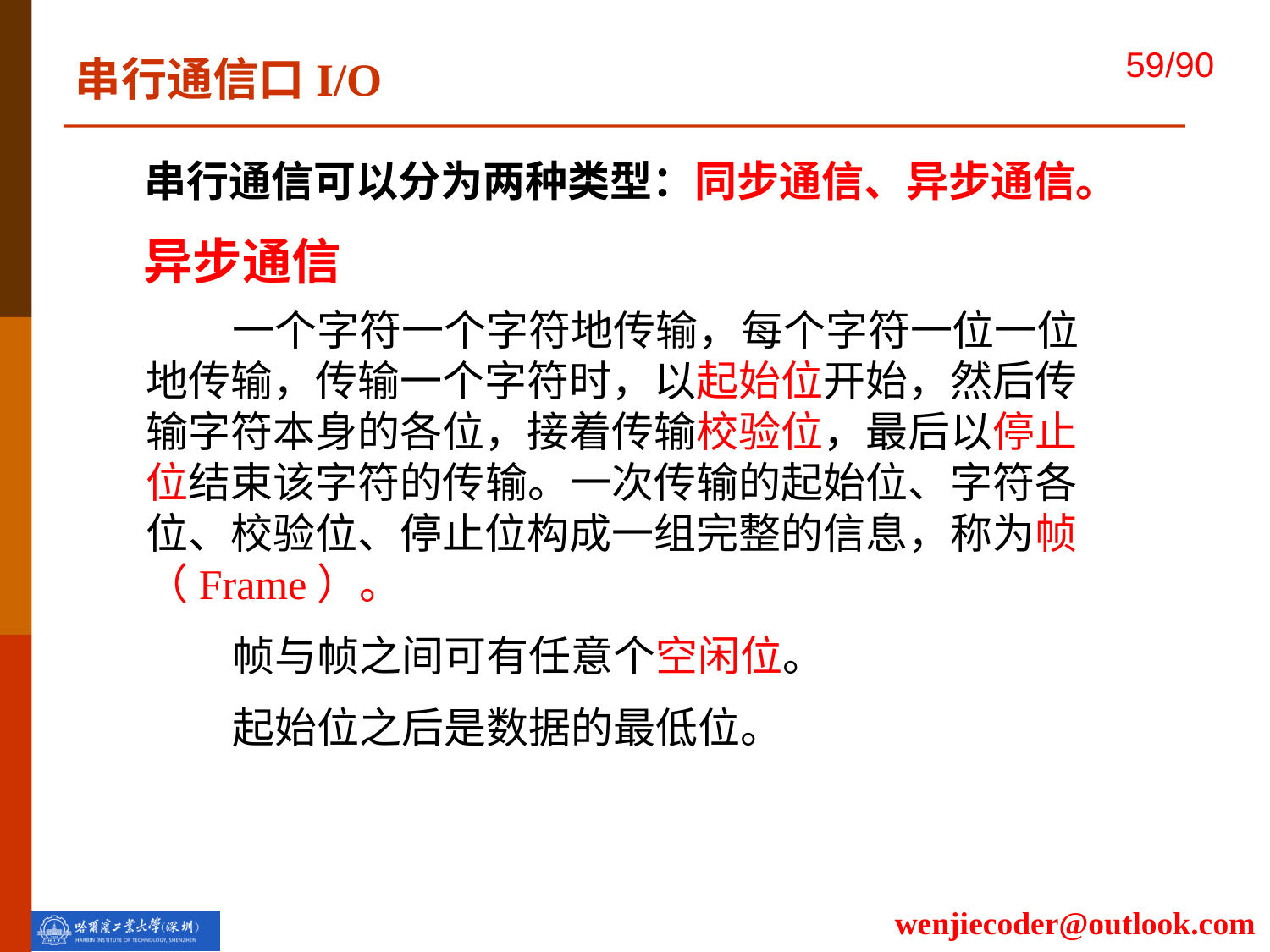

串行通信口I/O
串行通信可以分为两种类型：同步通信、异步通信。
异步通信
        一个字符一个字符地传输，每个字符一位一位地传输，传输一个字符时，以起始位开始，然后传输字符本身的各位，接着传输校验位，最后以停止位结束该字符的传输。一次传输的起始位、字符各位、校验位、停止位构成一组完整的信息，称为帧（Frame）。
        帧与帧之间可有任意个空闲位。
        起始位之后是数据的最低位。